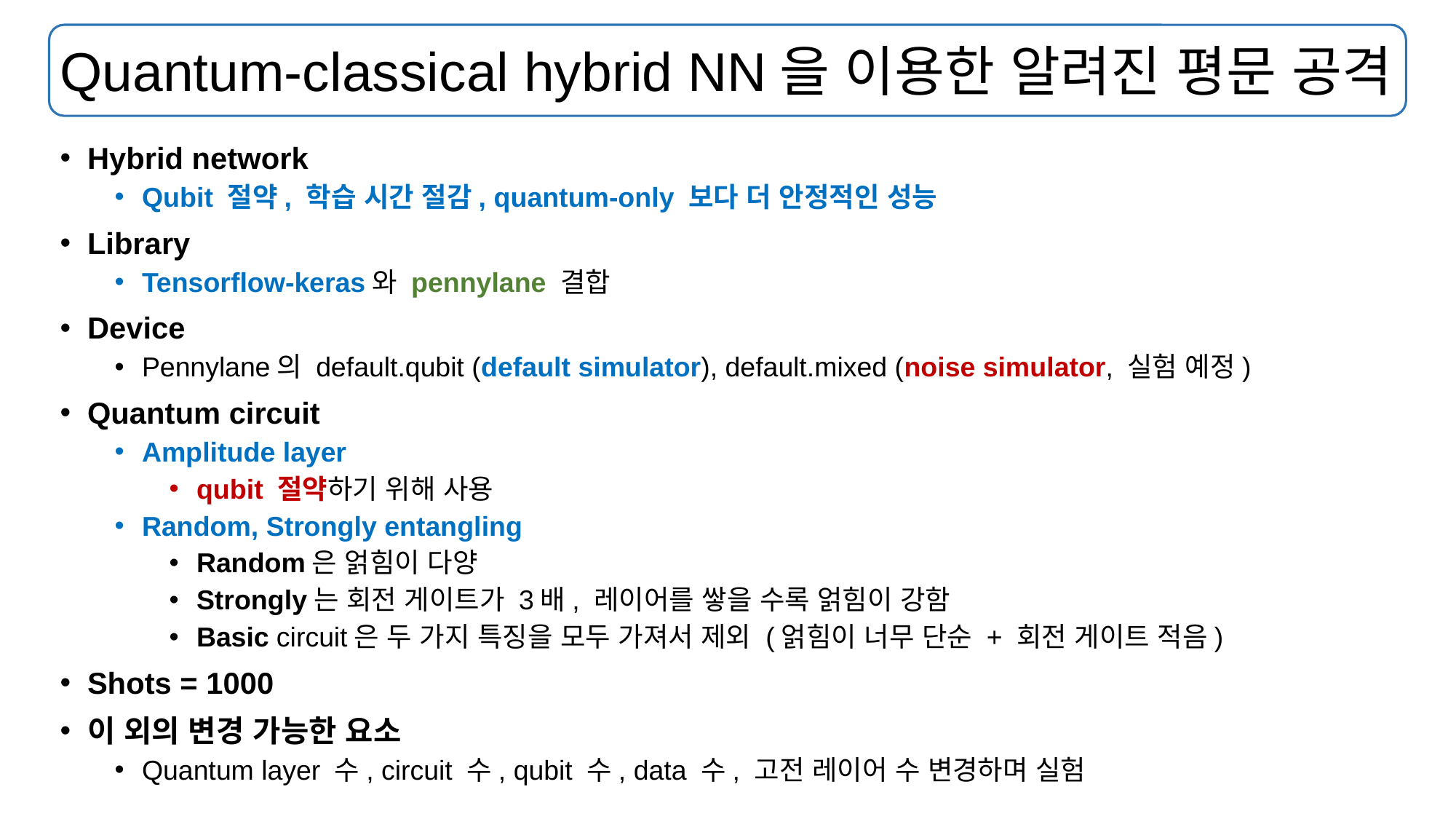

# Quantum-classical hybrid NN을 이용한 알려진 평문 공격
Hybrid network
Qubit 절약, 학습 시간 절감, quantum-only 보다 더 안정적인 성능
Library
Tensorflow-keras와 pennylane 결합
Device
Pennylane의 default.qubit (default simulator), default.mixed (noise simulator, 실험 예정)
Quantum circuit
Amplitude layer
qubit 절약하기 위해 사용
Random, Strongly entangling
Random은 얽힘이 다양
Strongly는 회전 게이트가 3배, 레이어를 쌓을 수록 얽힘이 강함
Basic circuit은 두 가지 특징을 모두 가져서 제외 (얽힘이 너무 단순 + 회전 게이트 적음)
Shots = 1000
이 외의 변경 가능한 요소
Quantum layer 수, circuit 수, qubit 수, data 수, 고전 레이어 수 변경하며 실험